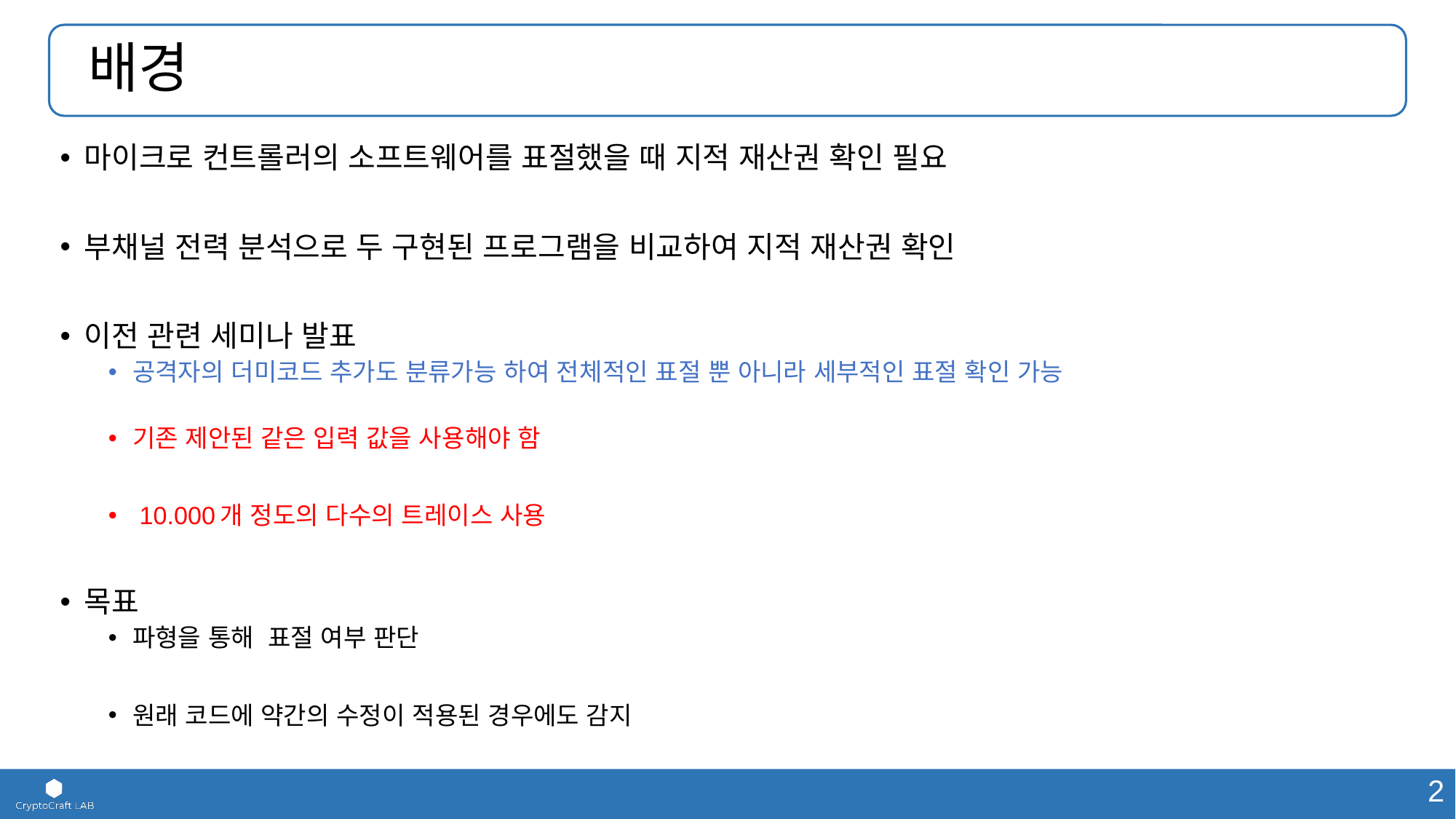

# 배경
마이크로 컨트롤러의 소프트웨어를 표절했을 때 지적 재산권 확인 필요

부채널 전력 분석으로 두 구현된 프로그램을 비교하여 지적 재산권 확인

이전 관련 세미나 발표
공격자의 더미코드 추가도 분류가능 하여 전체적인 표절 뿐 아니라 세부적인 표절 확인 가능

기존 제안된 같은 입력 값을 사용해야 함

 10.000개 정도의 다수의 트레이스 사용

목표
파형을 통해  표절 여부 판단

원래 코드에 약간의 수정이 적용된 경우에도 감지